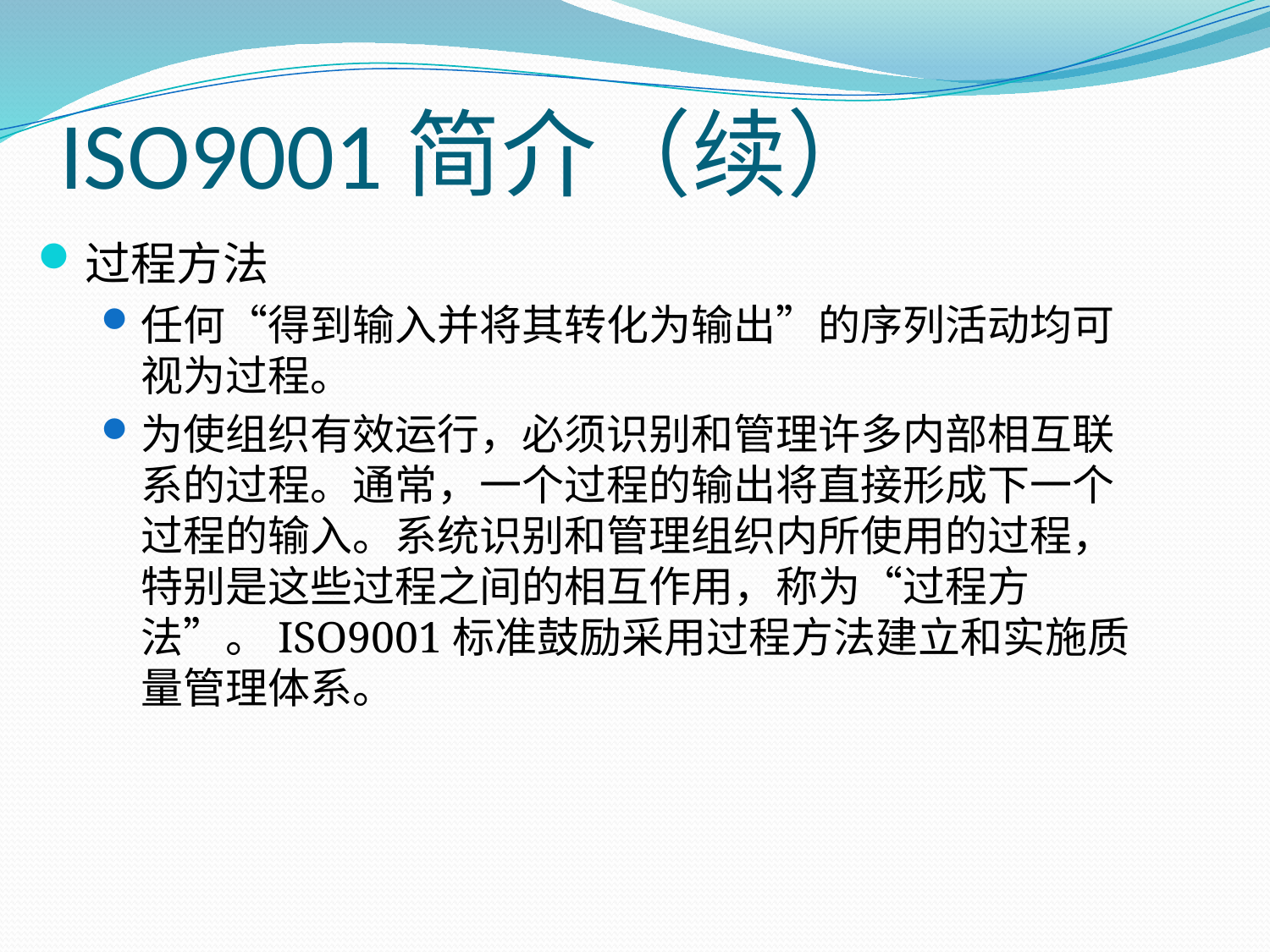

ISO9001简介（续）
过程方法
任何“得到输入并将其转化为输出”的序列活动均可视为过程。
为使组织有效运行，必须识别和管理许多内部相互联系的过程。通常，一个过程的输出将直接形成下一个过程的输入。系统识别和管理组织内所使用的过程，特别是这些过程之间的相互作用，称为“过程方法”。ISO9001标准鼓励采用过程方法建立和实施质量管理体系。